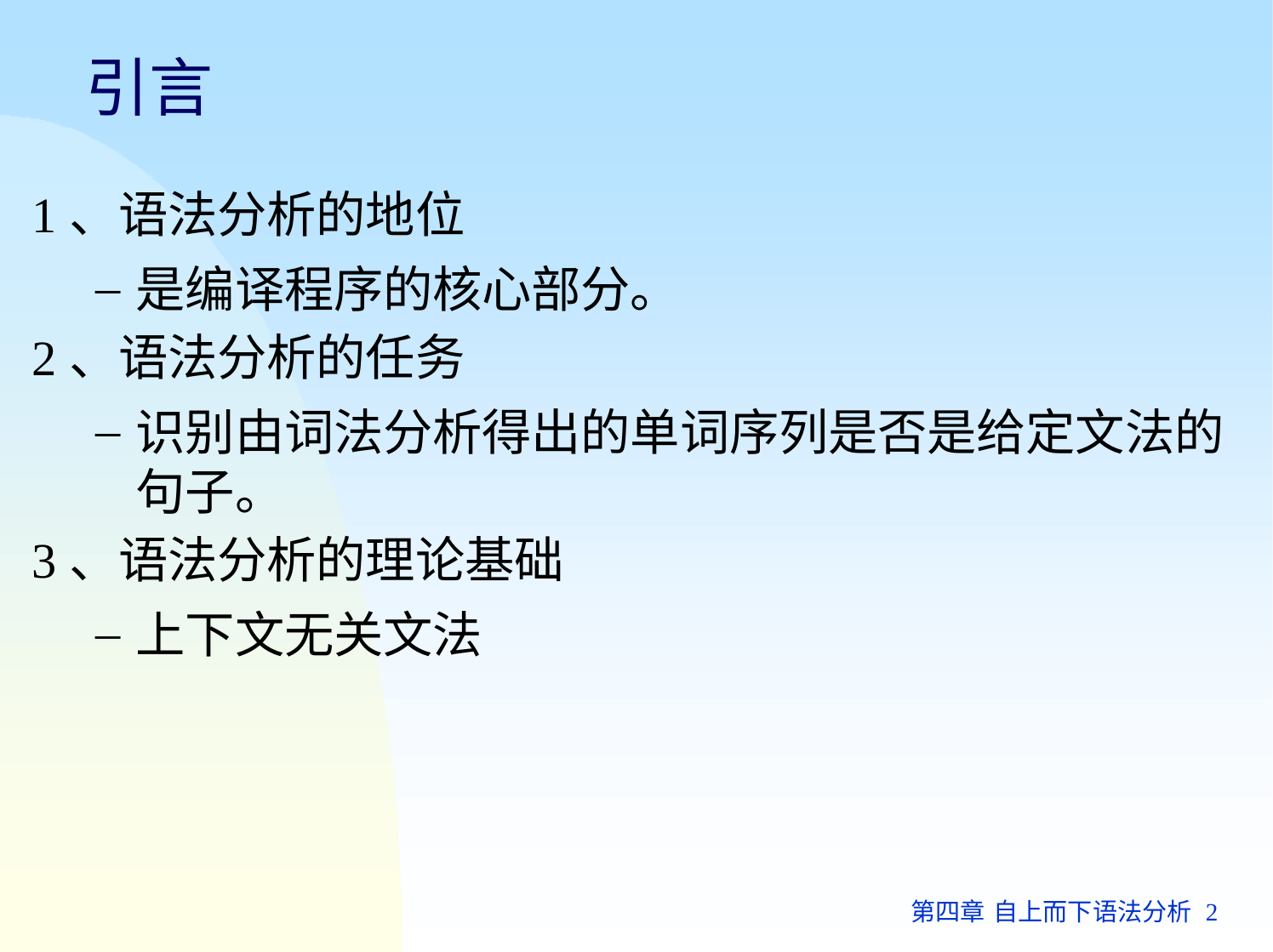

# 引言
1、语法分析的地位
是编译程序的核心部分。
2、语法分析的任务
识别由词法分析得出的单词序列是否是给定文法的 句子。
3、语法分析的理论基础
上下文无关文法
第四章 自上而下语法分析 2